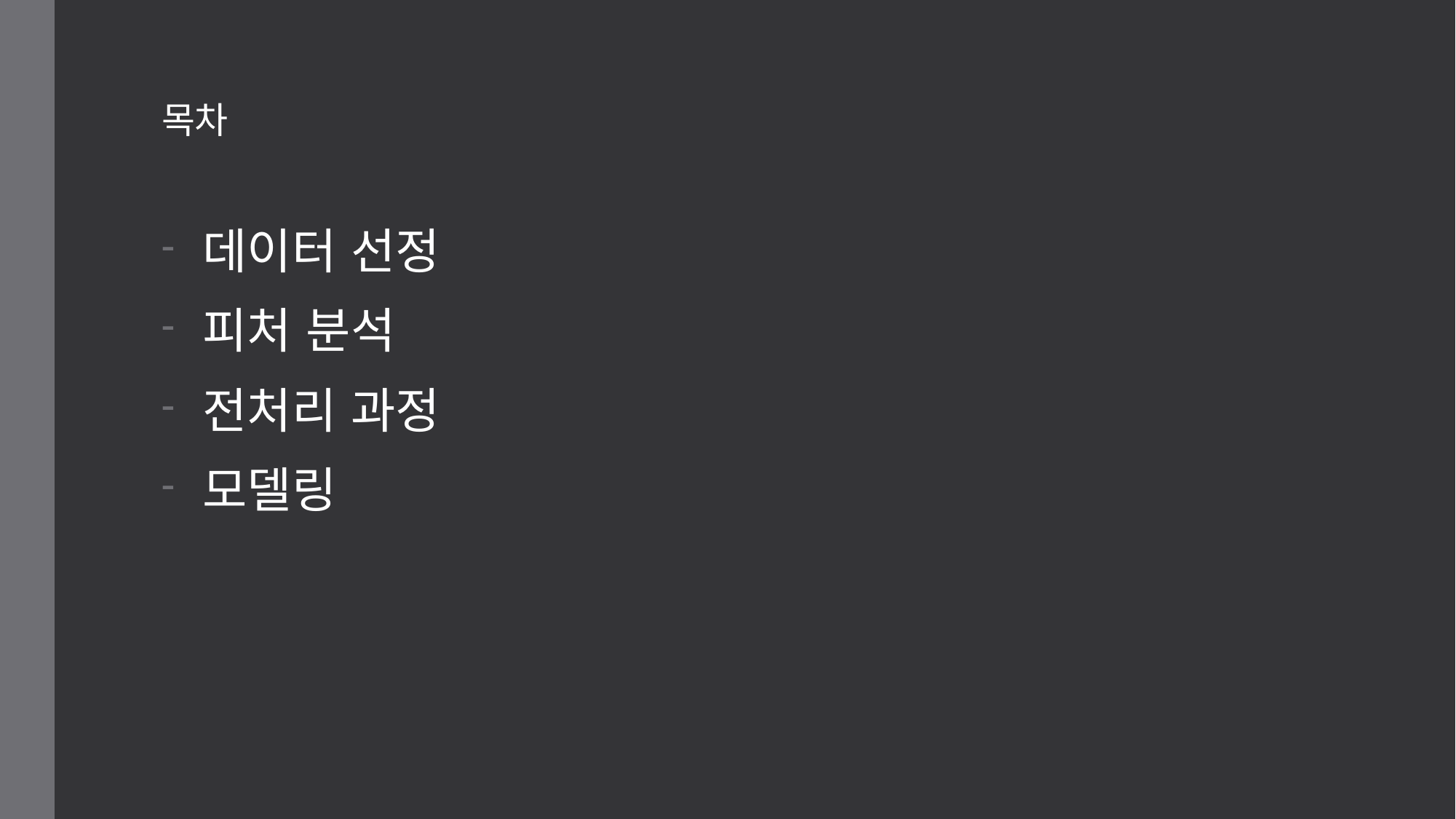

# 목차
데이터 선정
피처 분석
전처리 과정
모델링